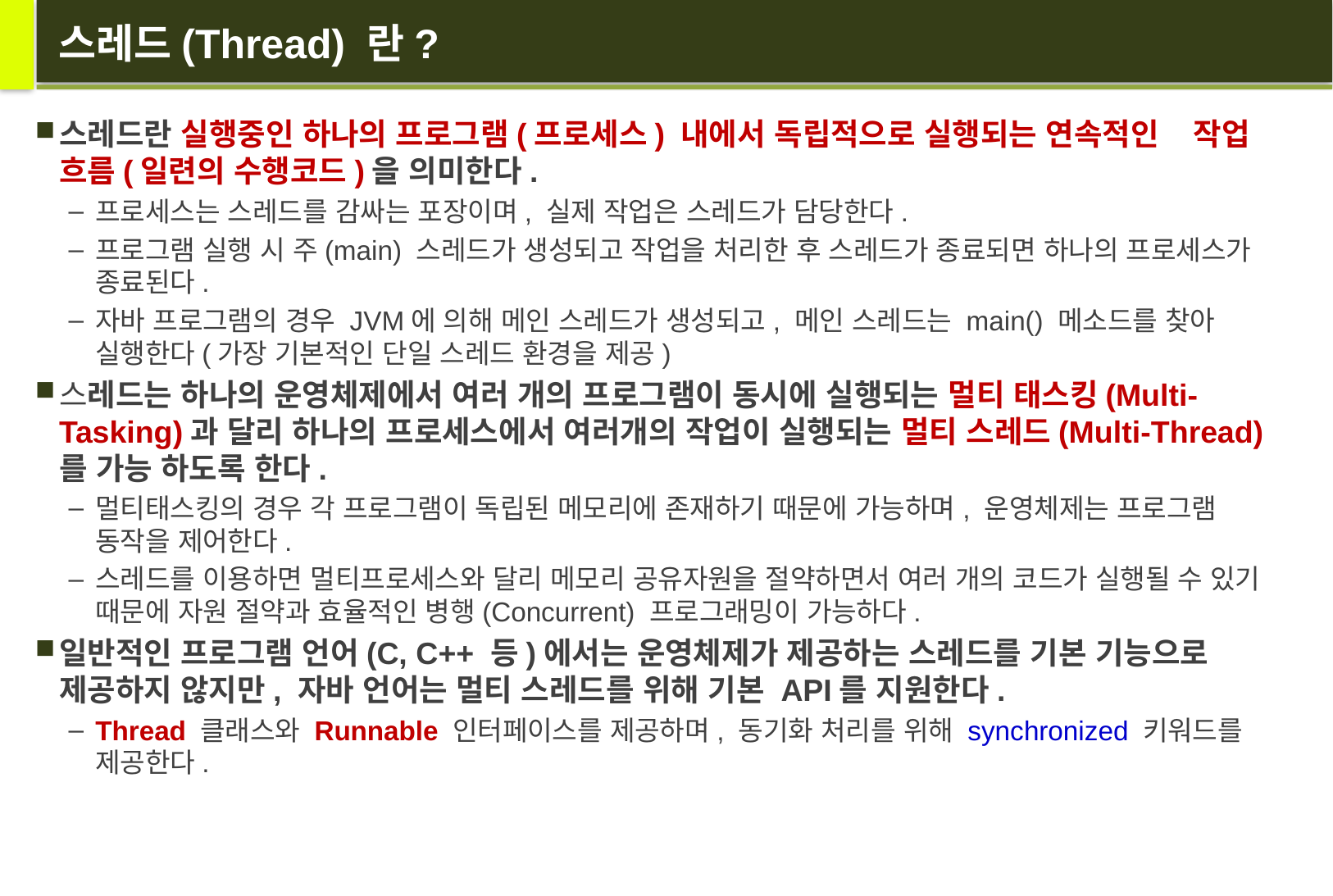

# 스레드(Thread) 란?
스레드란 실행중인 하나의 프로그램(프로세스) 내에서 독립적으로 실행되는 연속적인    작업 흐름(일련의 수행코드)을 의미한다.
프로세스는 스레드를 감싸는 포장이며, 실제 작업은 스레드가 담당한다.
프로그램 실행 시 주(main) 스레드가 생성되고 작업을 처리한 후 스레드가 종료되면 하나의 프로세스가 종료된다.
자바 프로그램의 경우 JVM에 의해 메인 스레드가 생성되고, 메인 스레드는 main() 메소드를 찾아 실행한다(가장 기본적인 단일 스레드 환경을 제공)
스레드는 하나의 운영체제에서 여러 개의 프로그램이 동시에 실행되는 멀티 태스킹(Multi-Tasking)과 달리 하나의 프로세스에서 여러개의 작업이 실행되는 멀티 스레드(Multi-Thread)를 가능 하도록 한다.
멀티태스킹의 경우 각 프로그램이 독립된 메모리에 존재하기 때문에 가능하며, 운영체제는 프로그램 동작을 제어한다.
스레드를 이용하면 멀티프로세스와 달리 메모리 공유자원을 절약하면서 여러 개의 코드가 실행될 수 있기 때문에 자원 절약과 효율적인 병행(Concurrent) 프로그래밍이 가능하다.
일반적인 프로그램 언어(C, C++ 등)에서는 운영체제가 제공하는 스레드를 기본 기능으로 제공하지 않지만, 자바 언어는 멀티 스레드를 위해 기본 API를 지원한다.
Thread 클래스와 Runnable 인터페이스를 제공하며, 동기화 처리를 위해 synchronized 키워드를 제공한다.